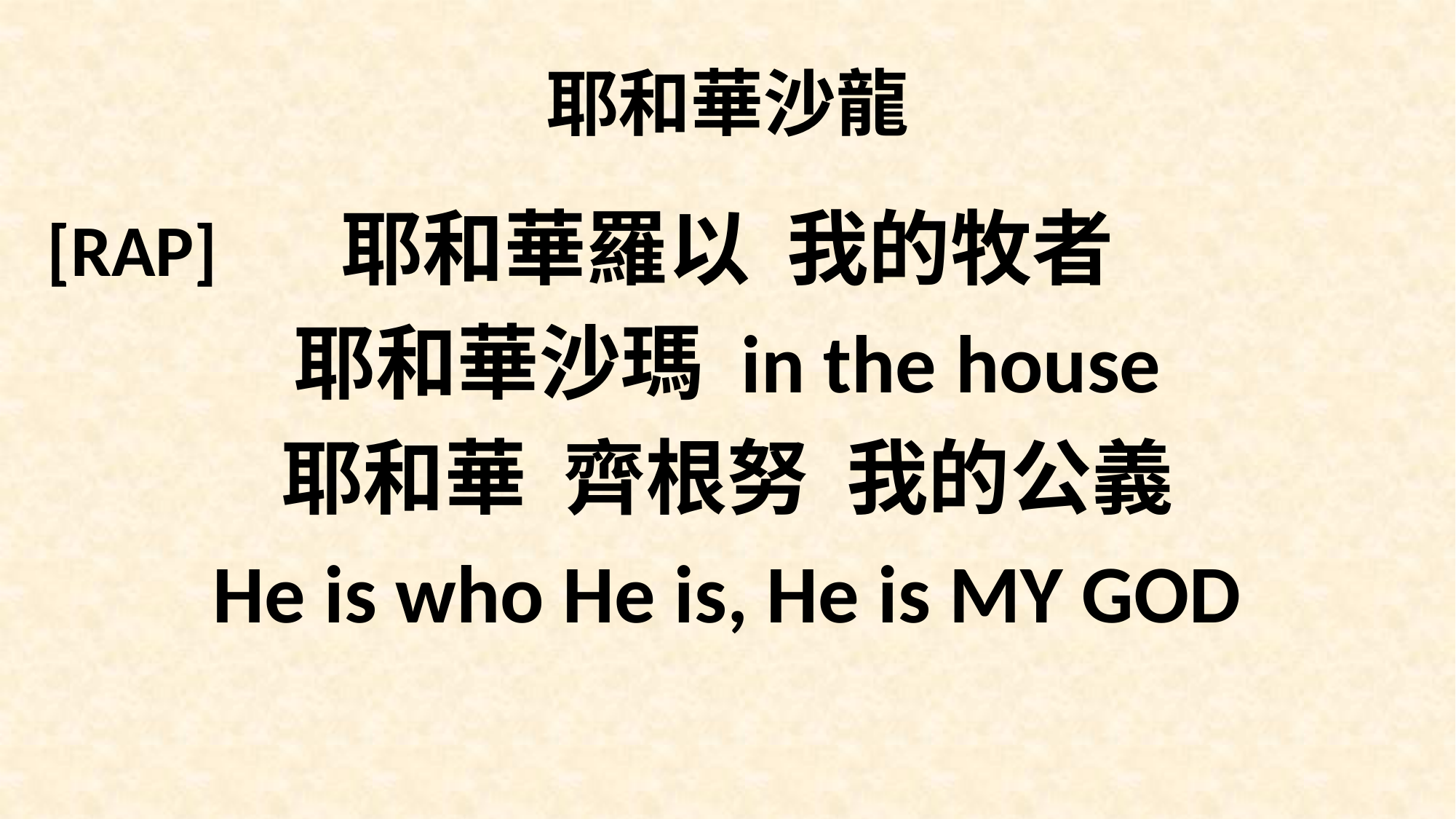

# 耶和華沙龍
耶和華羅以  我的牧者
耶和華沙瑪 in the house
耶和華  齊根努  我的公義
He is who He is, He is MY GOD
[RAP]